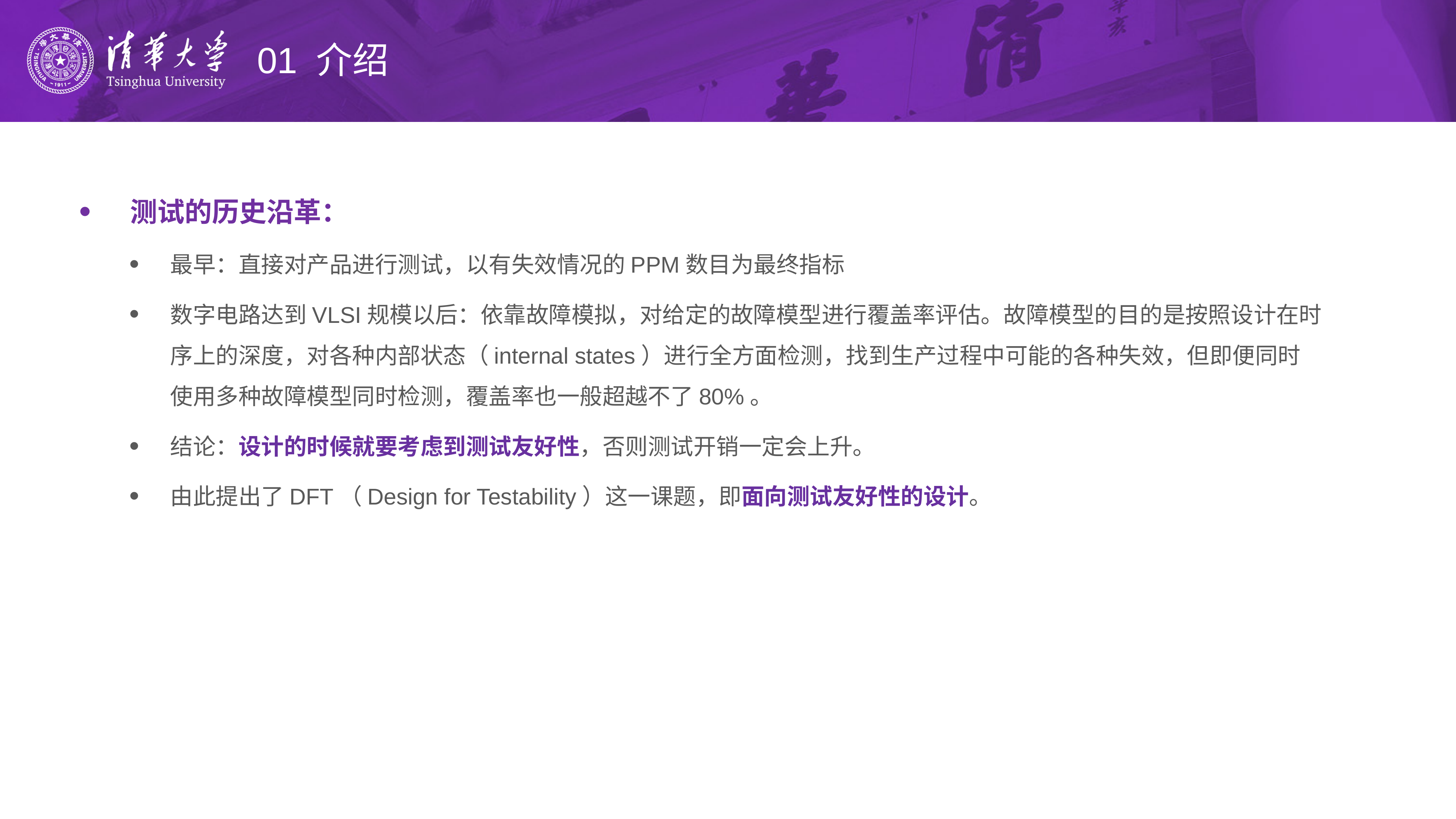

# 01 介绍
测试的历史沿革：
最早：直接对产品进行测试，以有失效情况的PPM数目为最终指标
数字电路达到VLSI规模以后：依靠故障模拟，对给定的故障模型进行覆盖率评估。故障模型的目的是按照设计在时序上的深度，对各种内部状态（internal states）进行全方面检测，找到生产过程中可能的各种失效，但即便同时使用多种故障模型同时检测，覆盖率也一般超越不了80%。
结论：设计的时候就要考虑到测试友好性，否则测试开销一定会上升。
由此提出了DFT（Design for Testability）这一课题，即面向测试友好性的设计。